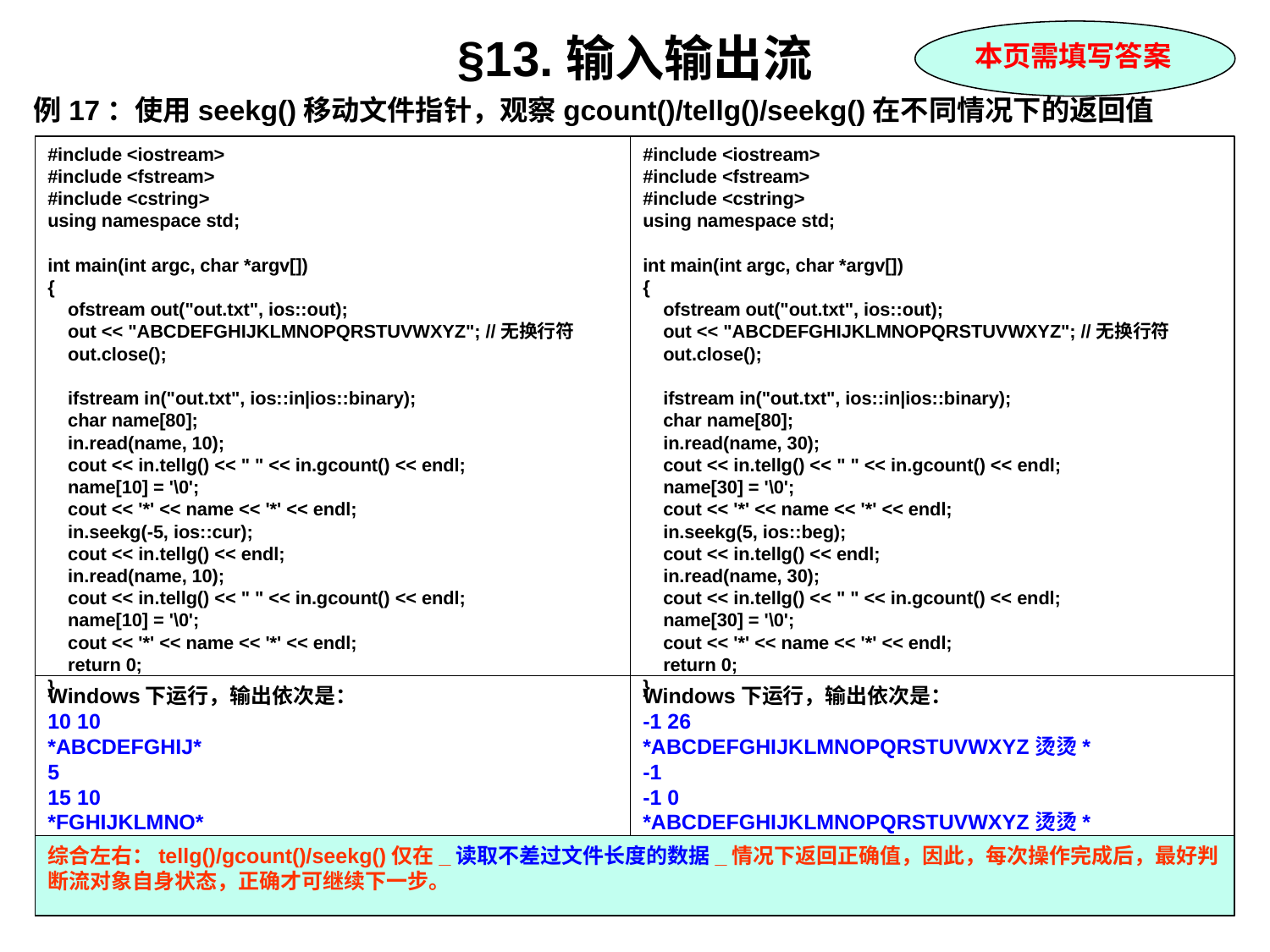

§13.输入输出流
例17：使用seekg()移动文件指针，观察gcount()/tellg()/seekg()在不同情况下的返回值
本页需填写答案
#include <iostream>
#include <fstream>
#include <cstring>
using namespace std;

int main(int argc, char *argv[])
{
    ofstream out("out.txt", ios::out);
    out << "ABCDEFGHIJKLMNOPQRSTUVWXYZ"; //无换行符
    out.close();

    ifstream in("out.txt", ios::in|ios::binary);
    char name[80];
    in.read(name, 10);
    cout << in.tellg() << " " << in.gcount() << endl;
    name[10] = '\0';
    cout << '*' << name << '*' << endl;
    in.seekg(-5, ios::cur);
    cout << in.tellg() << endl;
    in.read(name, 10);
    cout << in.tellg() << " " << in.gcount() << endl;
    name[10] = '\0';
    cout << '*' << name << '*' << endl;
    return 0;
}
#include <iostream>
#include <fstream>
#include <cstring>
using namespace std;

int main(int argc, char *argv[])
{
    ofstream out("out.txt", ios::out);
    out << "ABCDEFGHIJKLMNOPQRSTUVWXYZ"; //无换行符
    out.close();

    ifstream in("out.txt", ios::in|ios::binary);
    char name[80];
    in.read(name, 30);
    cout << in.tellg() << " " << in.gcount() << endl;
    name[30] = '\0';
    cout << '*' << name << '*' << endl;
    in.seekg(5, ios::beg);
    cout << in.tellg() << endl;
    in.read(name, 30);
    cout << in.tellg() << " " << in.gcount() << endl;
    name[30] = '\0';
    cout << '*' << name << '*' << endl;
    return 0;
}
Windows下运行，输出依次是：
-1 26
*ABCDEFGHIJKLMNOPQRSTUVWXYZ烫烫*
-1
-1 0
*ABCDEFGHIJKLMNOPQRSTUVWXYZ烫烫*
Windows下运行，输出依次是：
10 10
*ABCDEFGHIJ*
5
15 10
*FGHIJKLMNO*
综合左右：tellg()/gcount()/seekg()仅在_读取不差过文件长度的数据_情况下返回正确值，因此，每次操作完成后，最好判断流对象自身状态，正确才可继续下一步。